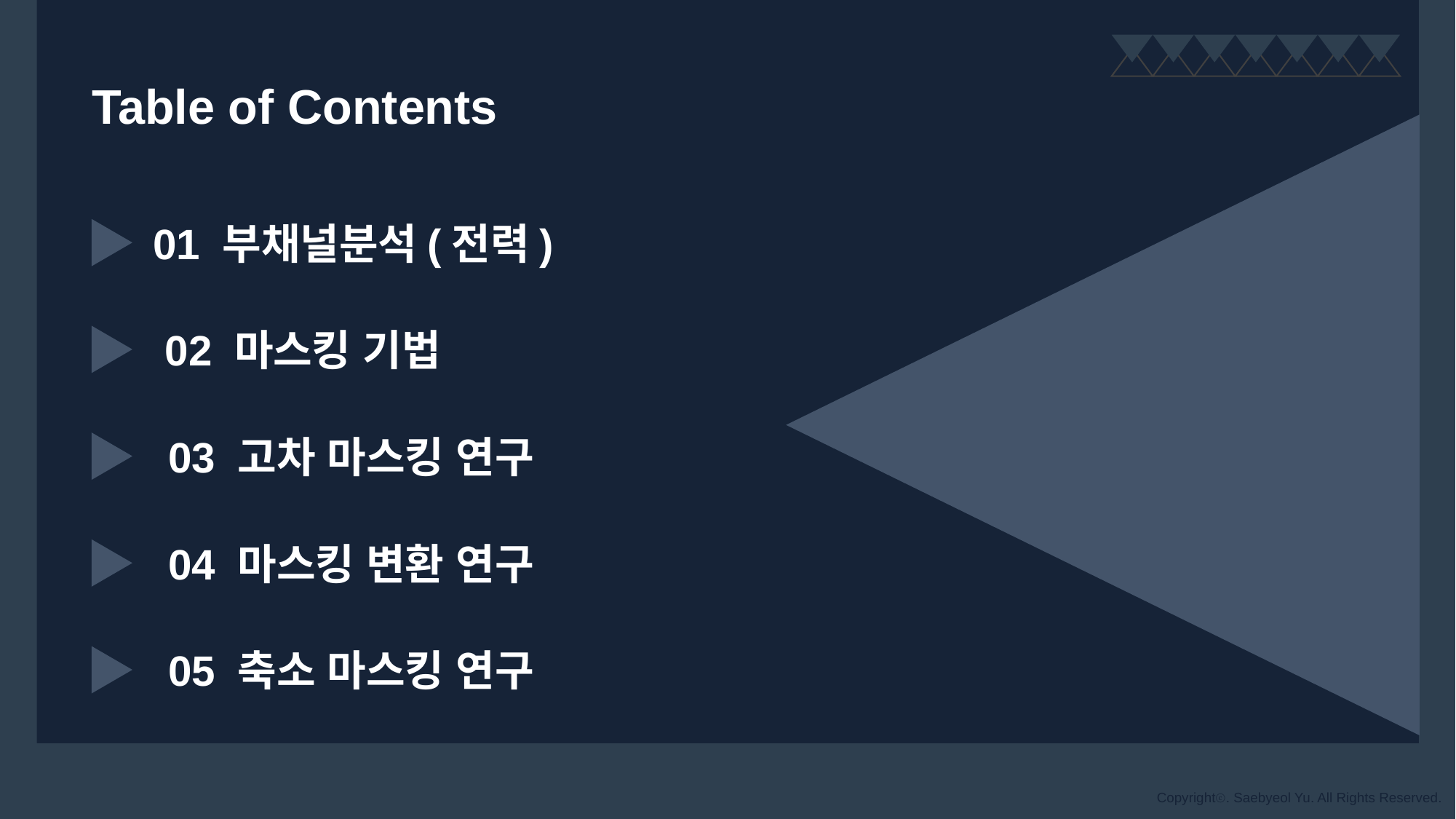

Table of Contents

01 부채널분석(전력)

02 마스킹 기법

03 고차 마스킹 연구

04 마스킹 변환 연구

05 축소 마스킹 연구